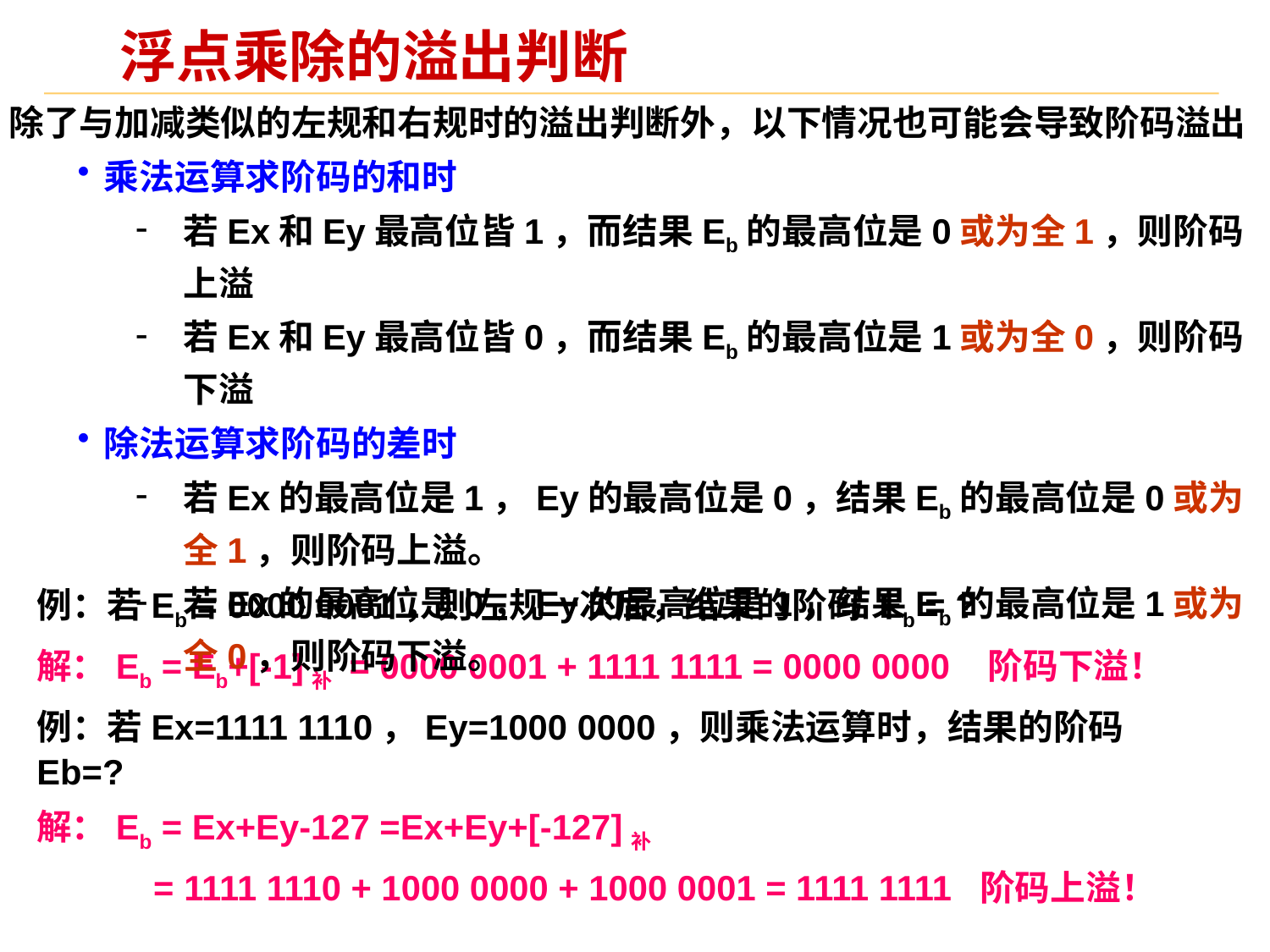

# 浮点乘除的溢出判断
除了与加减类似的左规和右规时的溢出判断外，以下情况也可能会导致阶码溢出
乘法运算求阶码的和时
若Ex和Ey最高位皆1，而结果Eb的最高位是0或为全1，则阶码上溢
若Ex和Ey最高位皆0，而结果Eb的最高位是1或为全0，则阶码下溢
除法运算求阶码的差时
若Ex的最高位是1，Ey的最高位是0，结果Eb的最高位是0或为全1，则阶码上溢。
若Ex的最高位是0，Ey的最高位是1，结果Eb的最高位是1或为全0，则阶码下溢。
例：若Eb = 0000 0001，则左规一次后，结果的阶码 Eb = ?
解：Eb = Eb+[-1]补 = 0000 0001 + 1111 1111 = 0000 0000   阶码下溢！
例：若Ex=1111 1110，Ey=1000 0000，则乘法运算时，结果的阶码 Eb=?
解：Eb = Ex+Ey-127 =Ex+Ey+[-127]补
            = 1111 1110 + 1000 0000 + 1000 0001 = 1111 1111  阶码上溢！
62